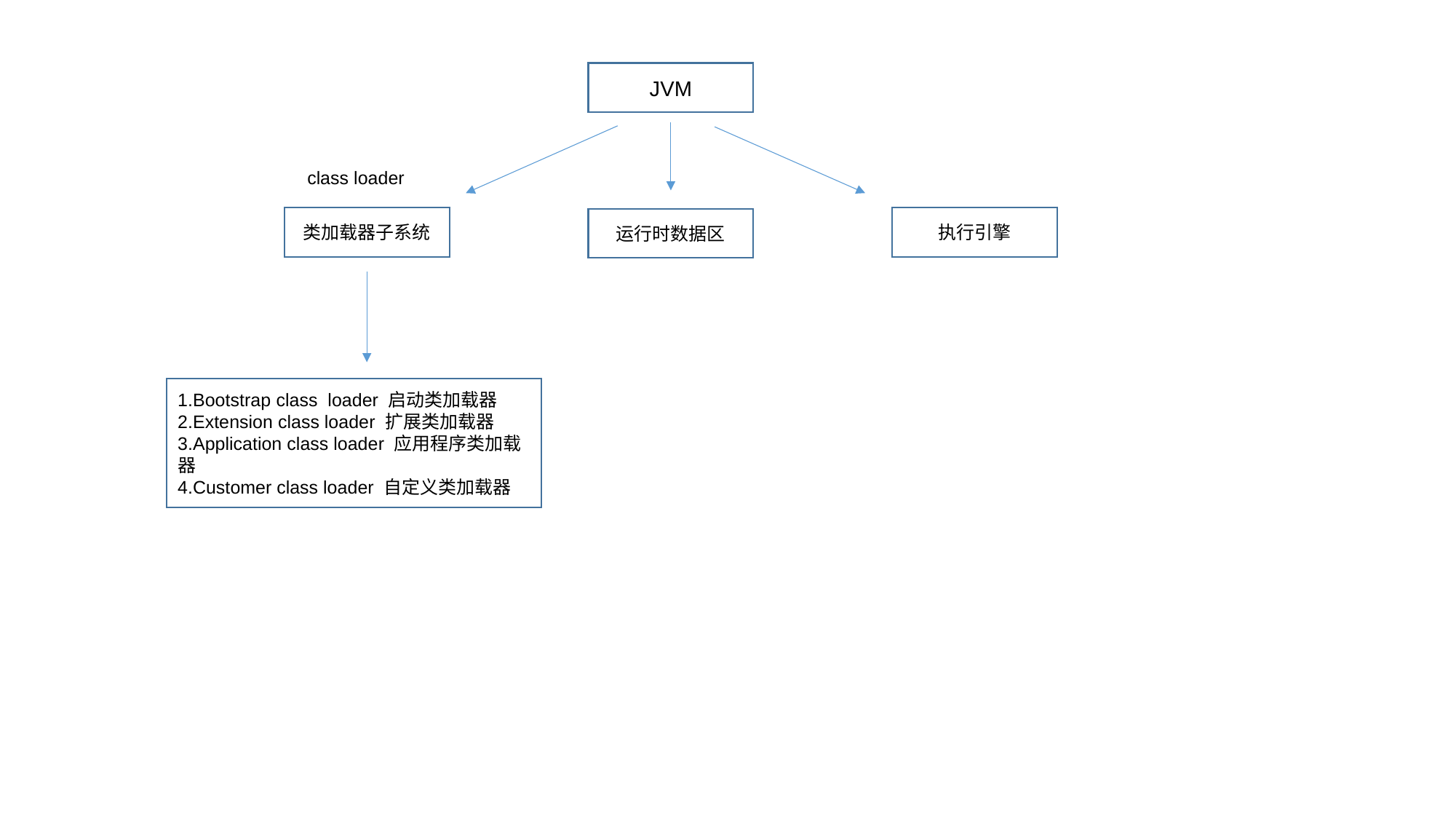

JVM
class loader
类加载器子系统
执行引擎
运行时数据区
1.Bootstrap class  loader 启动类加载器
2.Extension class loader 扩展类加载器
3.Application class loader 应用程序类加载器
4.Customer class loader 自定义类加载器